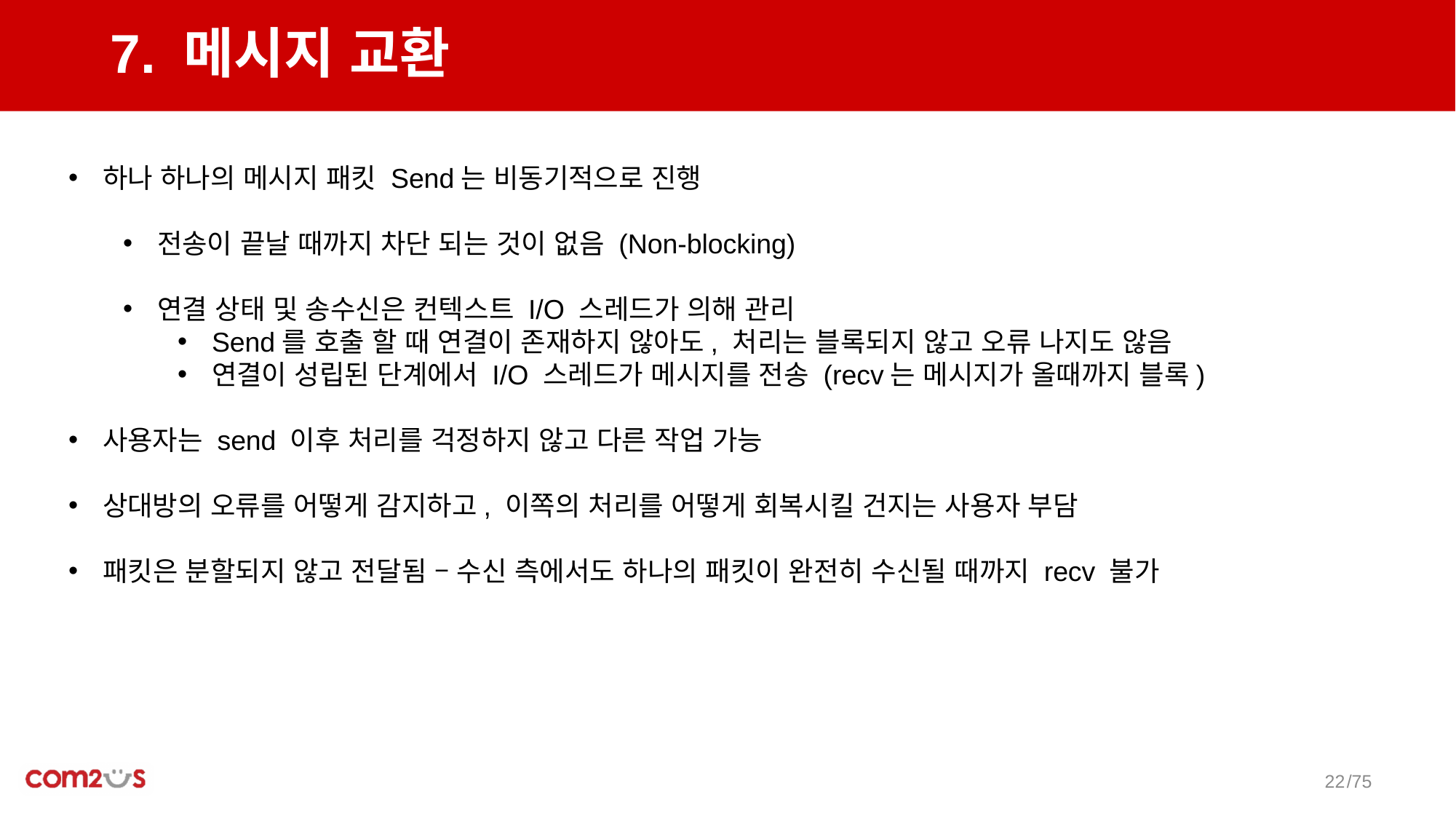

# 7. 메시지 교환
하나 하나의 메시지 패킷 Send는 비동기적으로 진행

전송이 끝날 때까지 차단 되는 것이 없음 (Non-blocking)

연결 상태 및 송수신은 컨텍스트 I/O 스레드가 의해 관리
Send를 호출 할 때 연결이 존재하지 않아도, 처리는 블록되지 않고 오류 나지도 않음
연결이 성립된 단계에서 I/O 스레드가 메시지를 전송 (recv는 메시지가 올때까지 블록)

사용자는 send 이후 처리를 걱정하지 않고 다른 작업 가능

상대방의 오류를 어떻게 감지하고, 이쪽의 처리를 어떻게 회복시킬 건지는 사용자 부담

패킷은 분할되지 않고 전달됨 – 수신 측에서도 하나의 패킷이 완전히 수신될 때까지 recv 불가
22